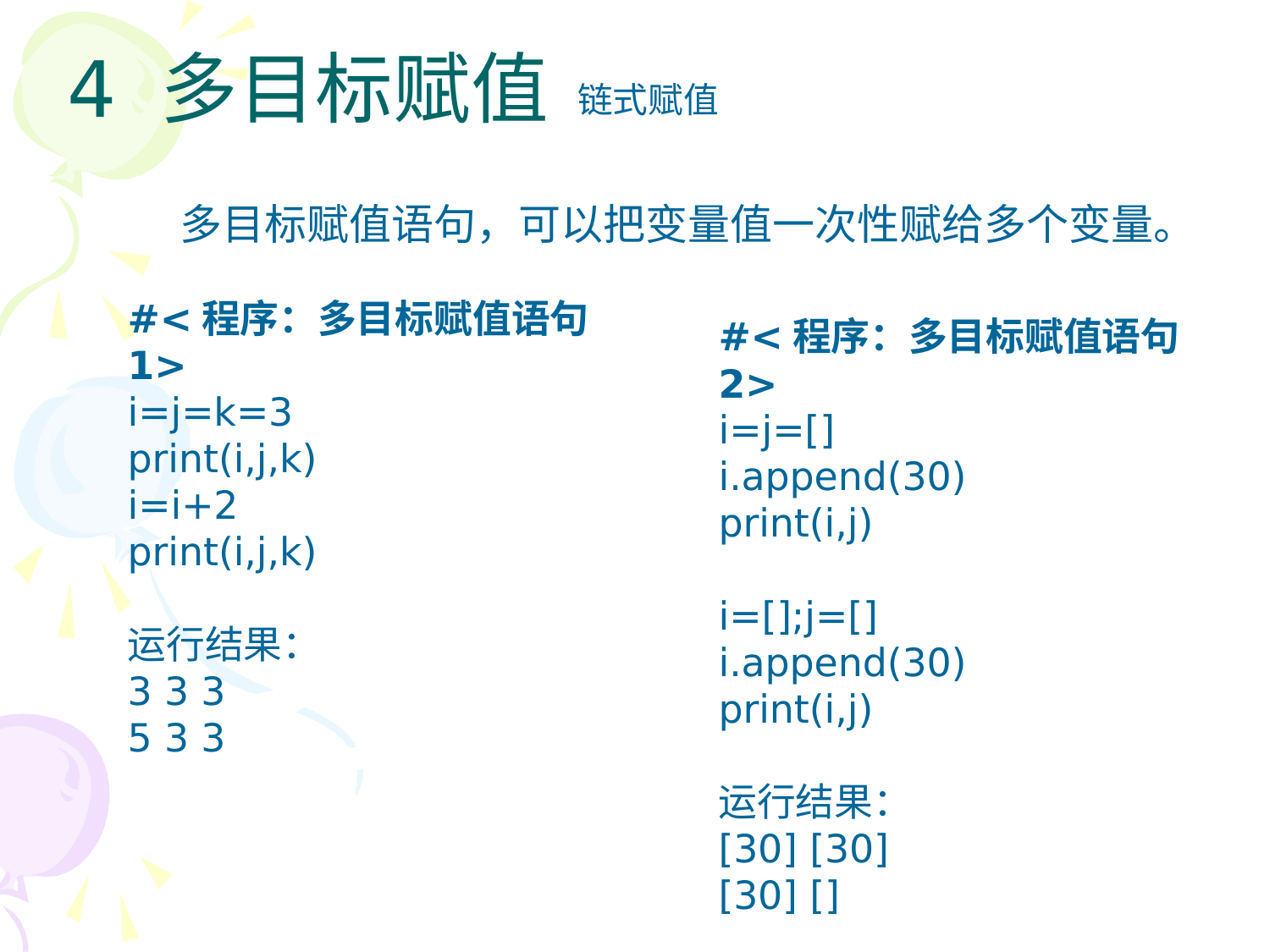

# 4 多目标赋值
链式赋值
多目标赋值语句，可以把变量值一次性赋给多个变量。
#<程序：多目标赋值语句1>
i=j=k=3
print(i,j,k)
i=i+2
print(i,j,k)

运行结果：
3 3 3
5 3 3

#<程序：多目标赋值语句2>
i=j=[]
i.append(30)
print(i,j)

i=[];j=[]
i.append(30)
print(i,j)

运行结果：
[30] [30]
[30] []